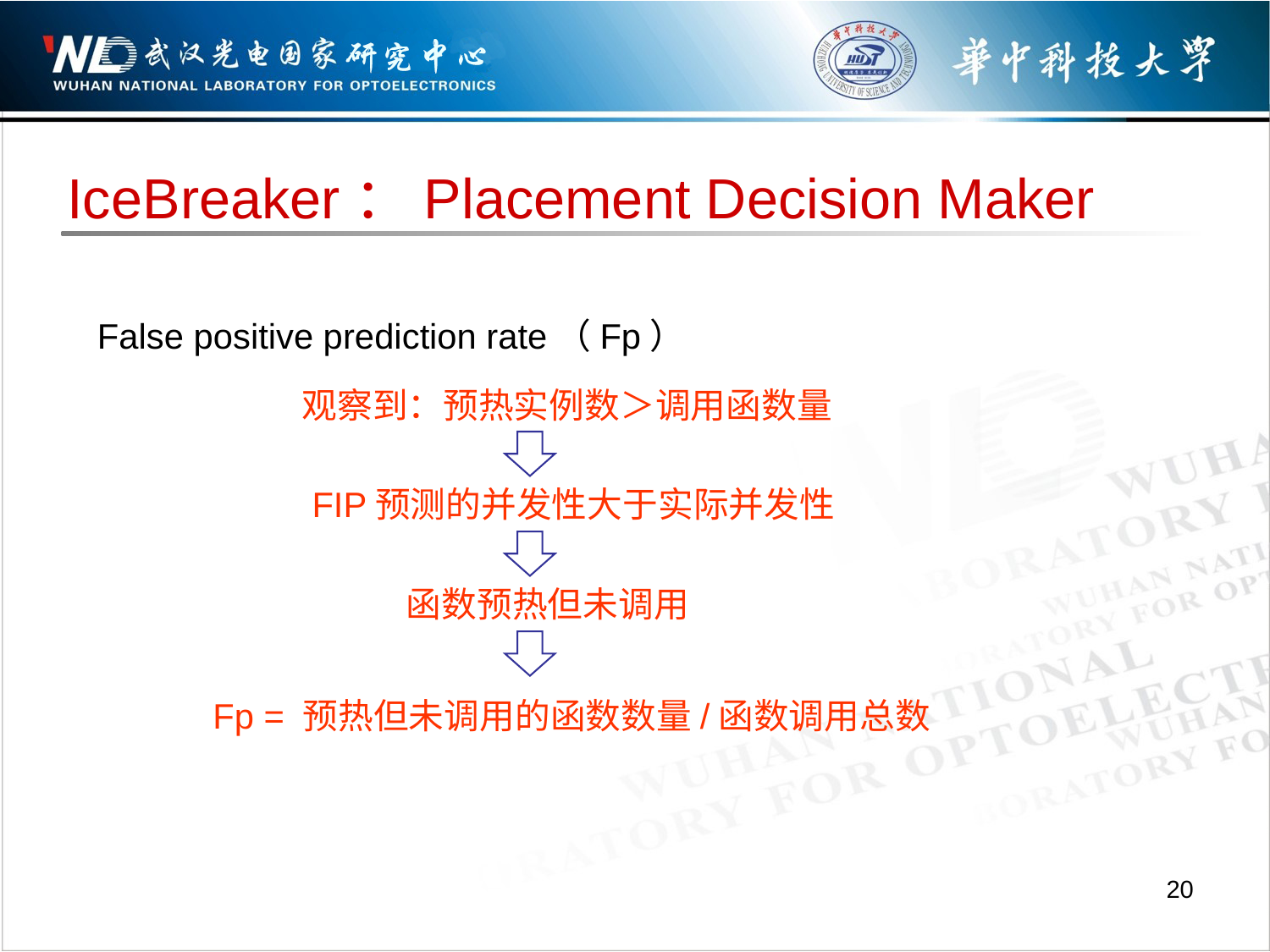

IceBreaker：Placement Decision Maker
False positive prediction rate（Fp）
观察到：预热实例数＞调用函数量

FIP预测的并发性大于实际并发性

函数预热但未调用

Fp = 预热但未调用的函数数量/函数调用总数
20